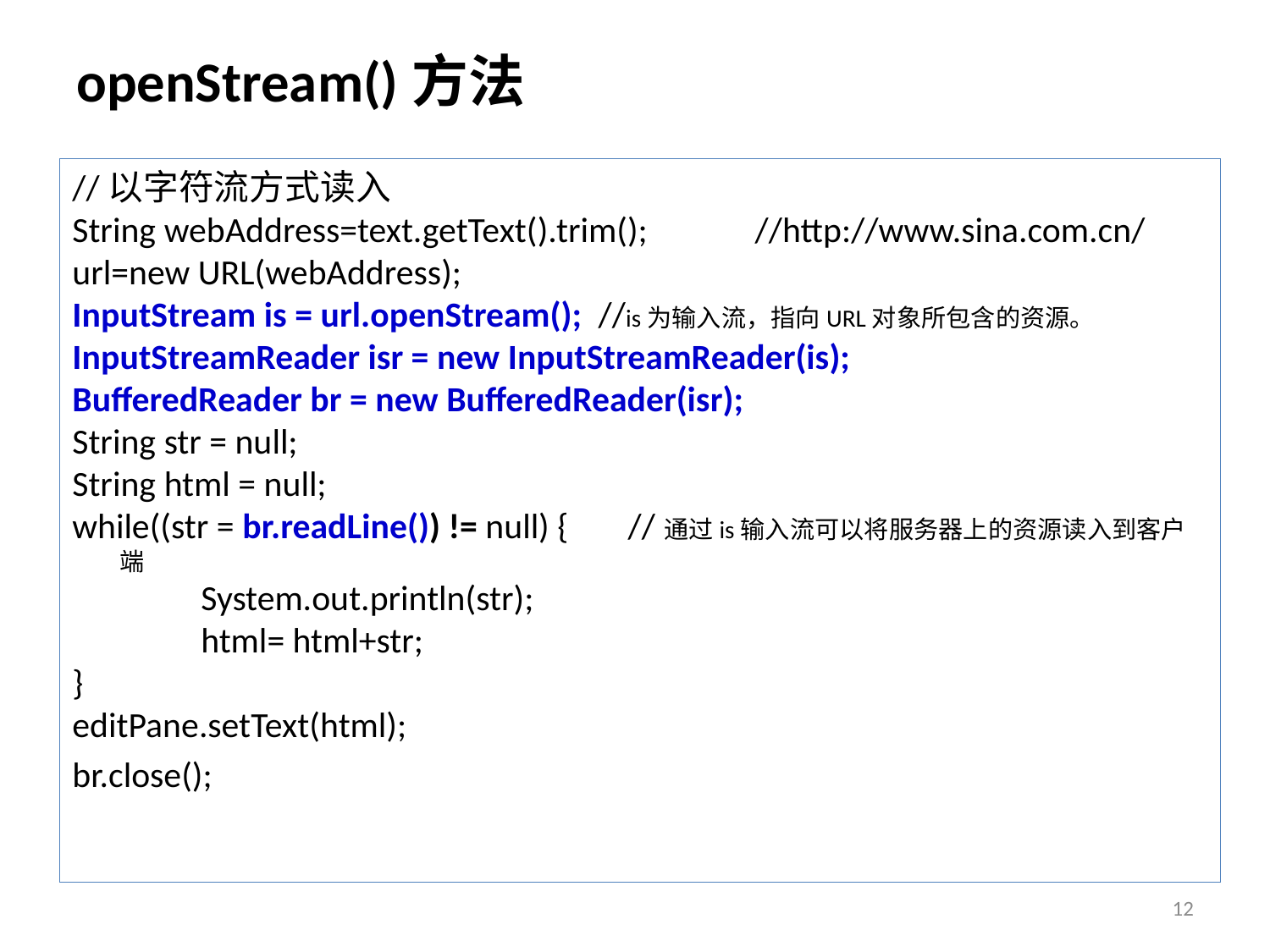

# openStream()方法
//以字符流方式读入
String webAddress=text.getText().trim(); 	//http://www.sina.com.cn/
url=new URL(webAddress);
InputStream is = url.openStream();  //is为输入流，指向URL对象所包含的资源。
InputStreamReader isr = new InputStreamReader(is);
BufferedReader br = new BufferedReader(isr);
String str = null;
String html = null;
while((str = br.readLine()) != null) { 	//通过is输入流可以将服务器上的资源读入到客户端
                System.out.println(str);
                html= html+str;
}
editPane.setText(html);
br.close();
12